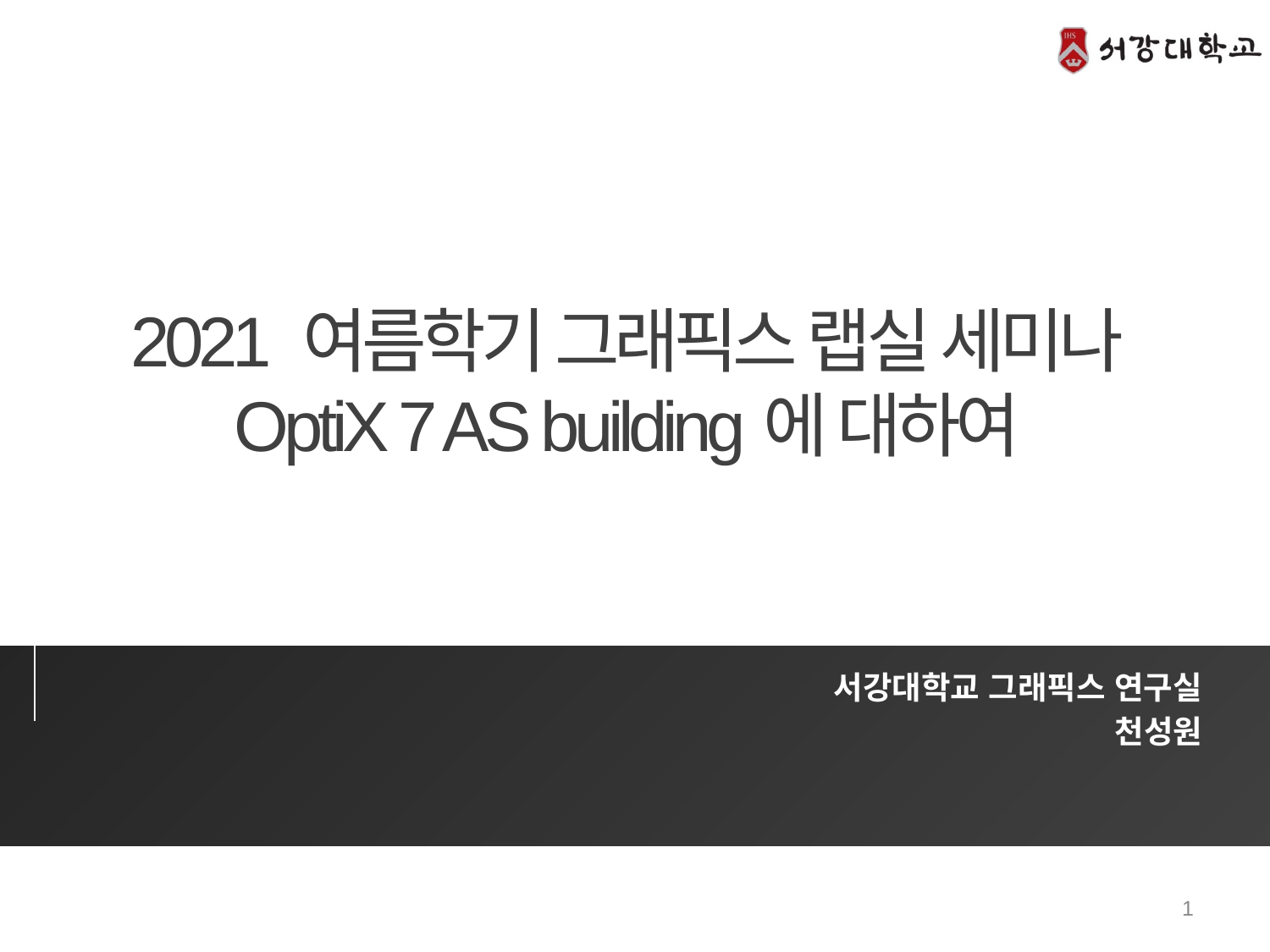

# 2021 여름학기 그래픽스 랩실 세미나 OptiX 7 AS building에 대하여

서강대학교 그래픽스 연구실
천성원
1